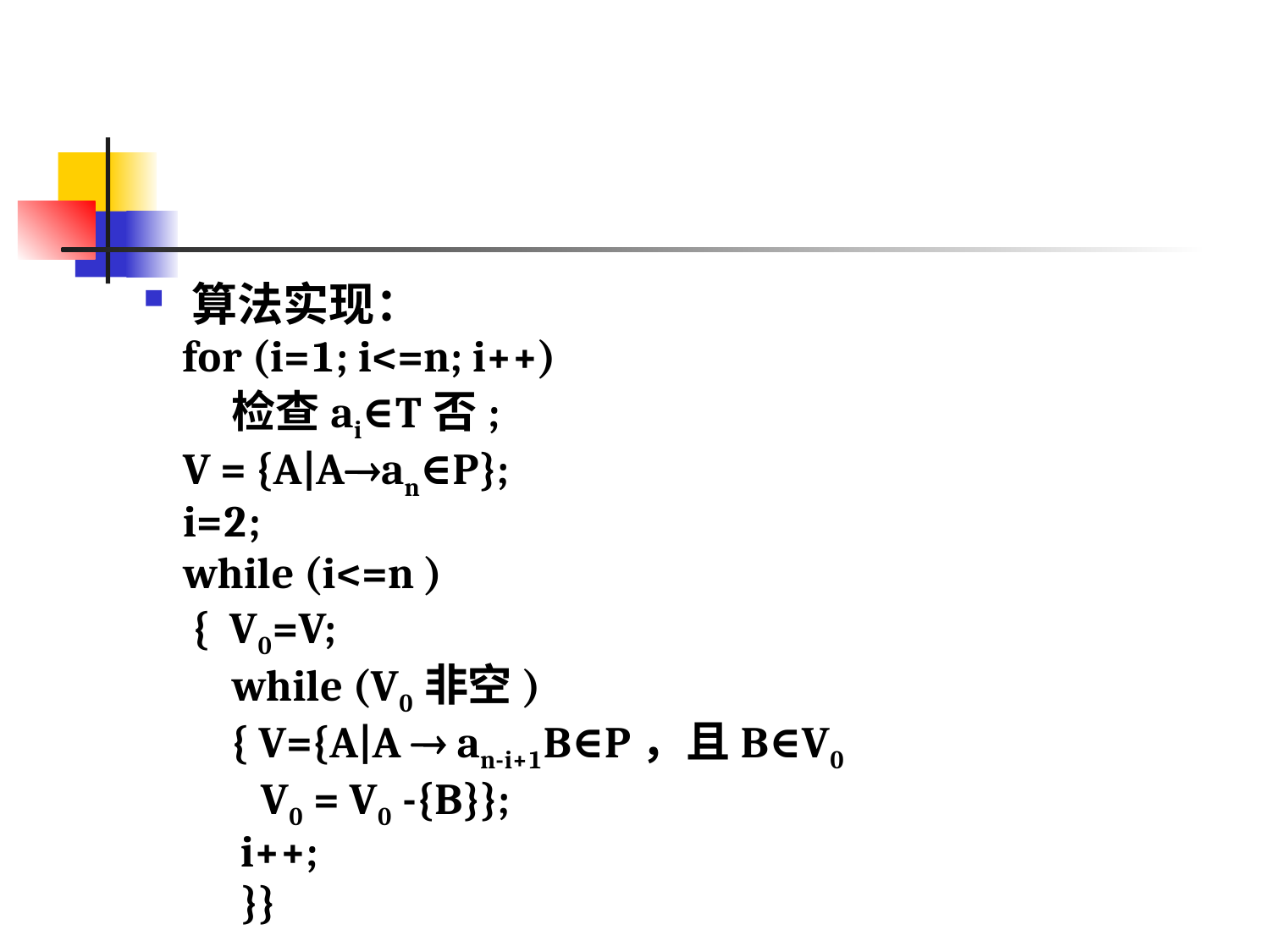

#
算法实现：
    for (i=1; i<=n; i++)
	   检查ai∈T否;
    V = {A|A→an∈P};
    i=2;
    while (i<=n )
     {  V0=V;
         while (V0非空)
         { V={A|A → an-i+1B∈P，且B∈V0
            V0 = V0 -{B}};
	     i++;
          }}